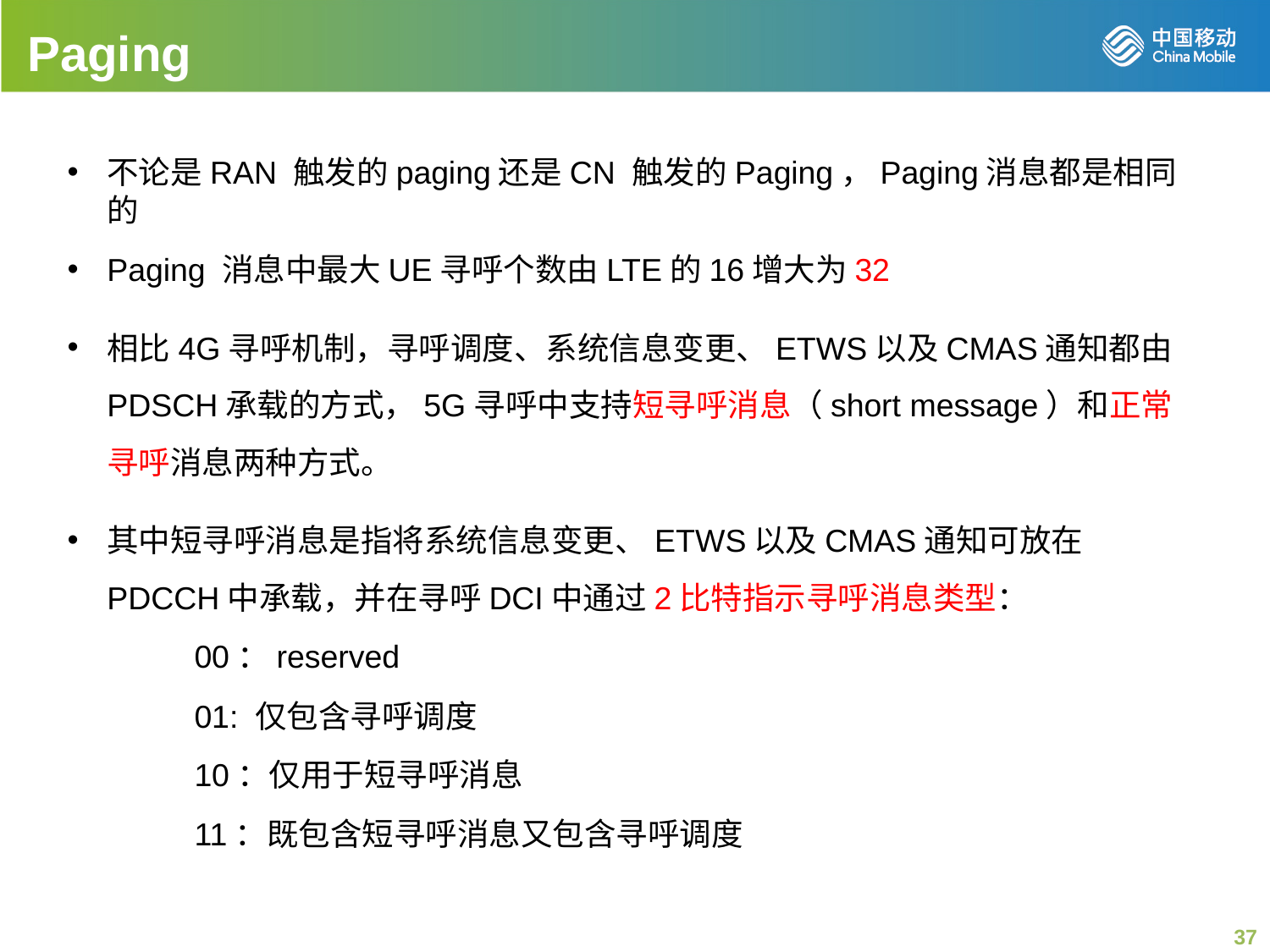

Paging
不论是RAN 触发的paging还是CN 触发的Paging，Paging消息都是相同的
Paging 消息中最大UE寻呼个数由LTE的16增大为32
相比4G寻呼机制，寻呼调度、系统信息变更、ETWS以及CMAS通知都由PDSCH承载的方式，5G寻呼中支持短寻呼消息（short message）和正常寻呼消息两种方式。
其中短寻呼消息是指将系统信息变更、ETWS以及CMAS通知可放在PDCCH中承载，并在寻呼DCI中通过2比特指示寻呼消息类型：
00：reserved
01: 仅包含寻呼调度
10：仅用于短寻呼消息
11：既包含短寻呼消息又包含寻呼调度